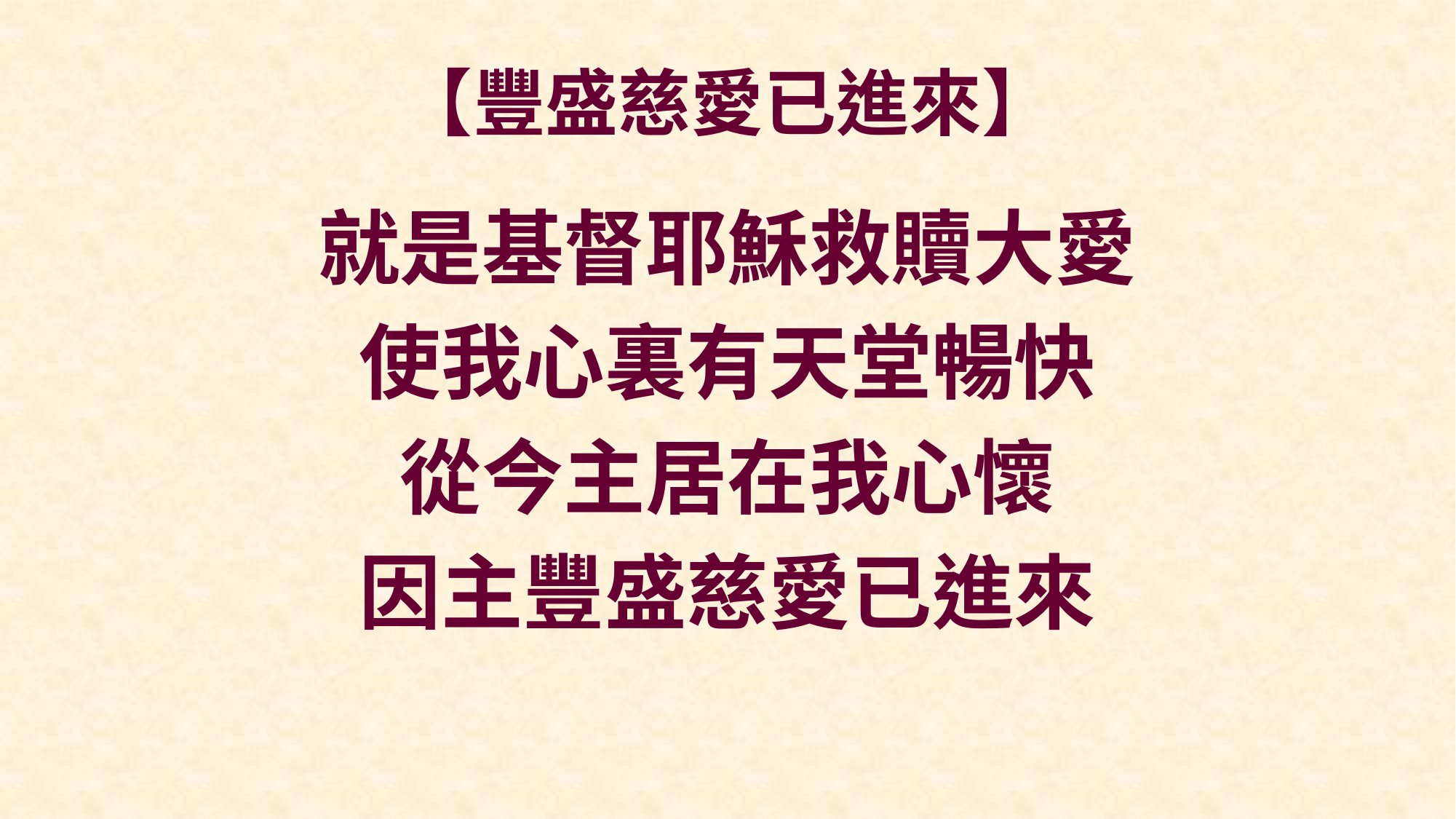

# 【豐盛慈愛已進來】
就是基督耶穌救贖大愛
使我心裏有天堂暢快
從今主居在我心懷
因主豐盛慈愛已進來